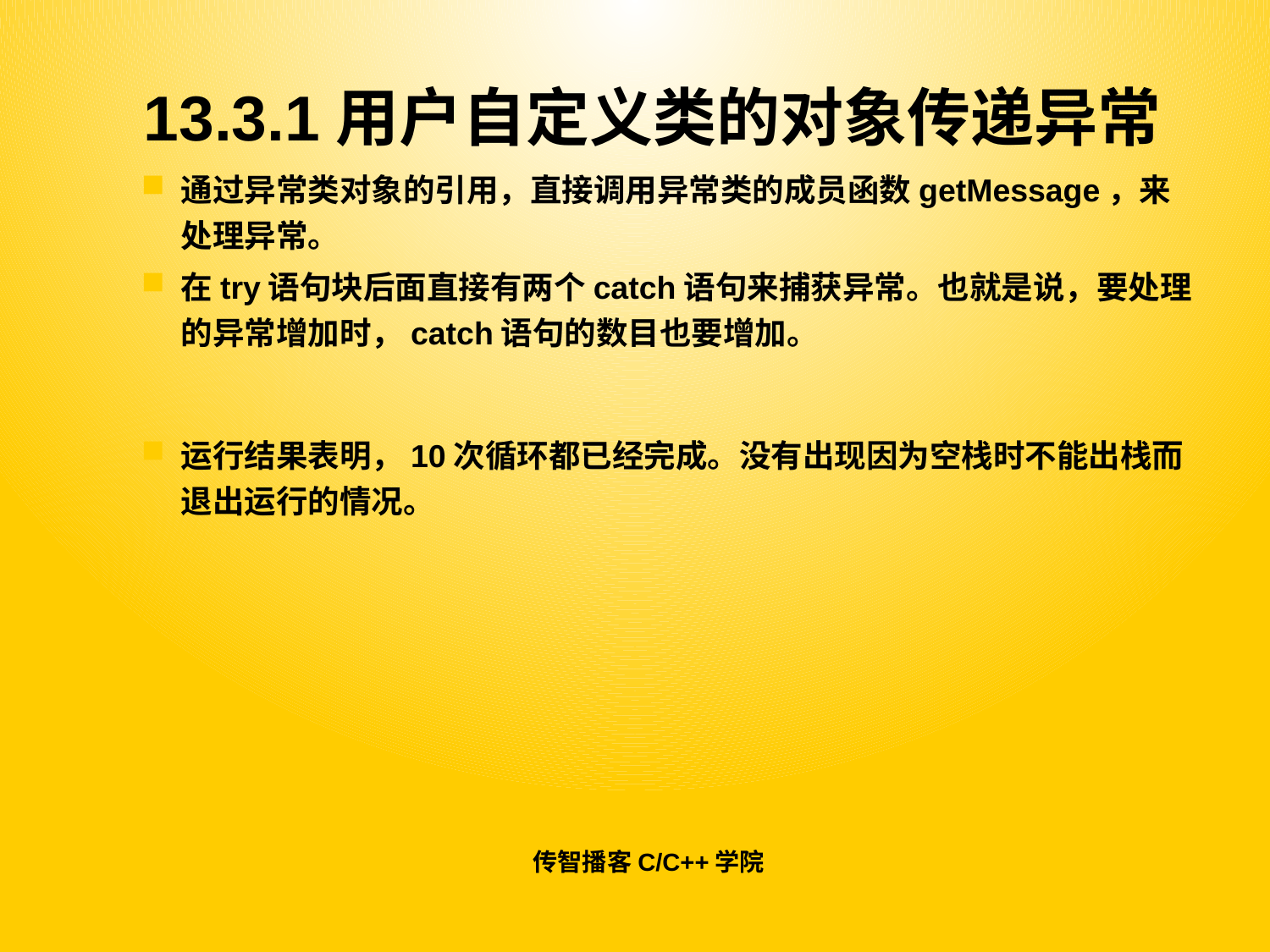

# 13.3.1用户自定义类的对象传递异常
通过异常类对象的引用，直接调用异常类的成员函数getMessage，来处理异常。
在try语句块后面直接有两个catch语句来捕获异常。也就是说，要处理的异常增加时，catch语句的数目也要增加。

运行结果表明，10次循环都已经完成。没有出现因为空栈时不能出栈而退出运行的情况。
传智播客C/C++学院